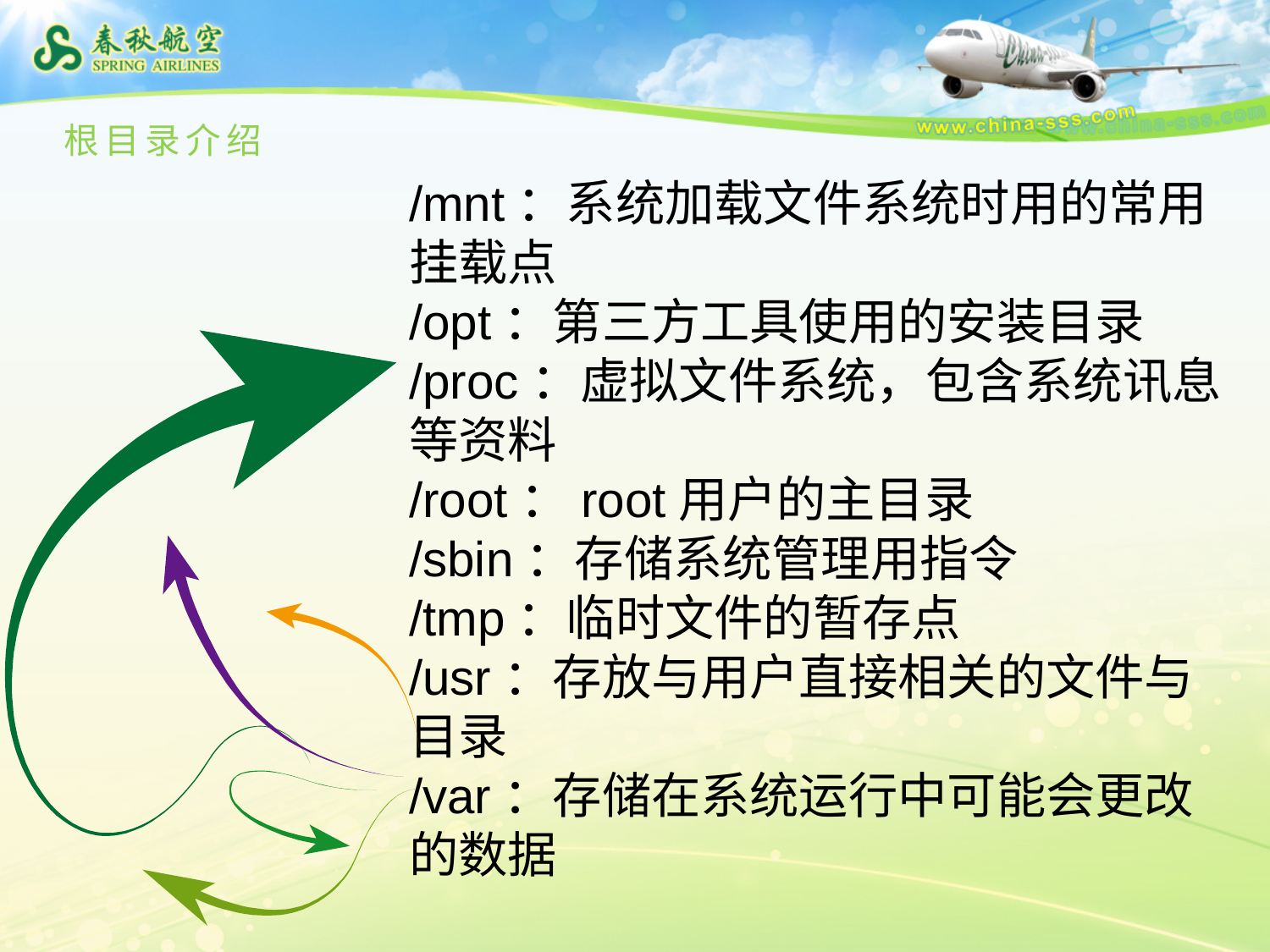

根目录介绍
/mnt：系统加载文件系统时用的常用挂载点
/opt：第三方工具使用的安装目录
/proc：虚拟文件系统，包含系统讯息等资料
/root：root用户的主目录
/sbin：存储系统管理用指令
/tmp：临时文件的暂存点
/usr：存放与用户直接相关的文件与目录
/var：存储在系统运行中可能会更改的数据